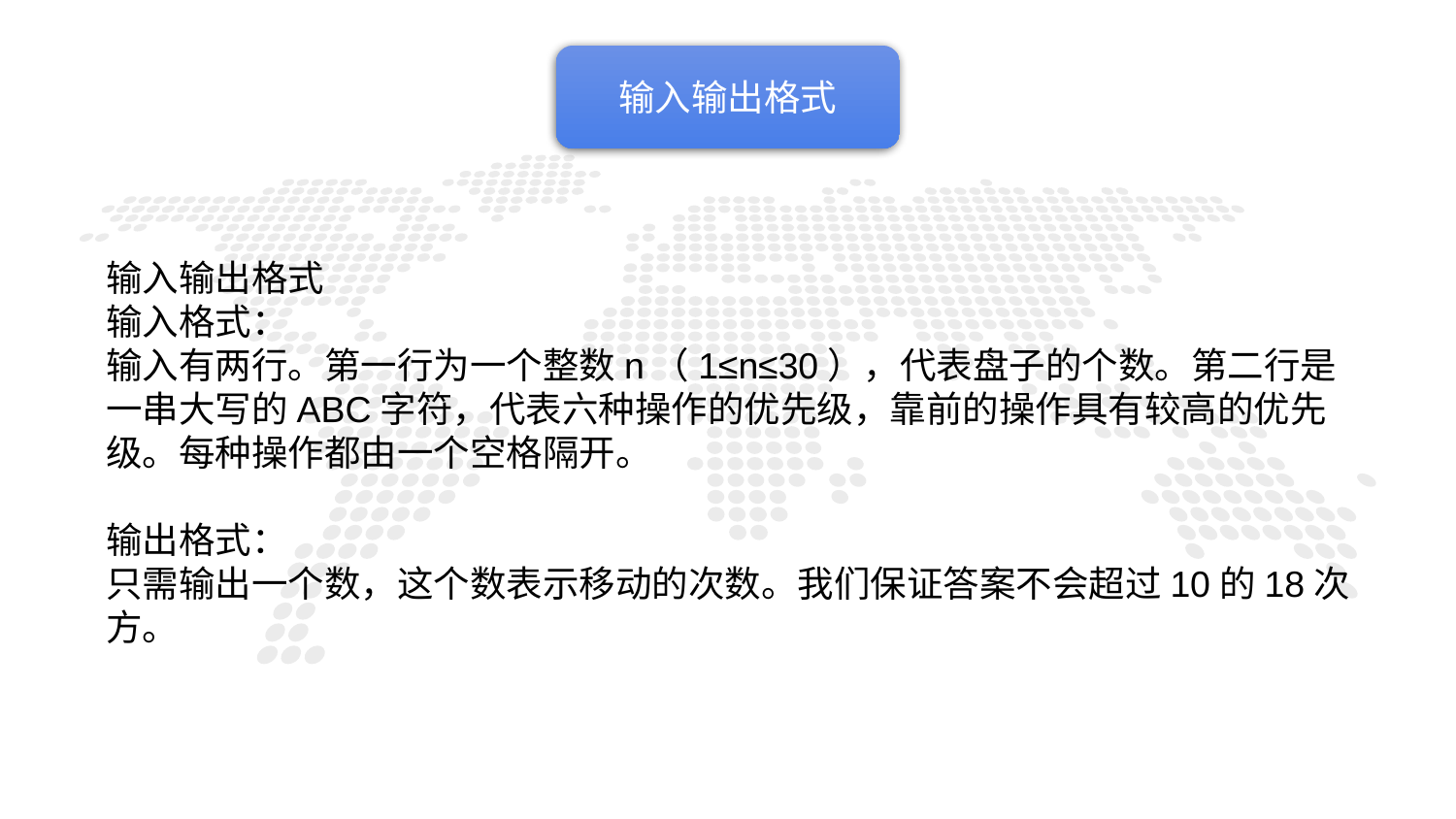

输入输出格式
输入输出格式
输入格式：
输入有两行。第一行为一个整数n（1≤n≤30），代表盘子的个数。第二行是一串大写的ABC字符，代表六种操作的优先级，靠前的操作具有较高的优先级。每种操作都由一个空格隔开。

输出格式：
只需输出一个数，这个数表示移动的次数。我们保证答案不会超过10的18次方。